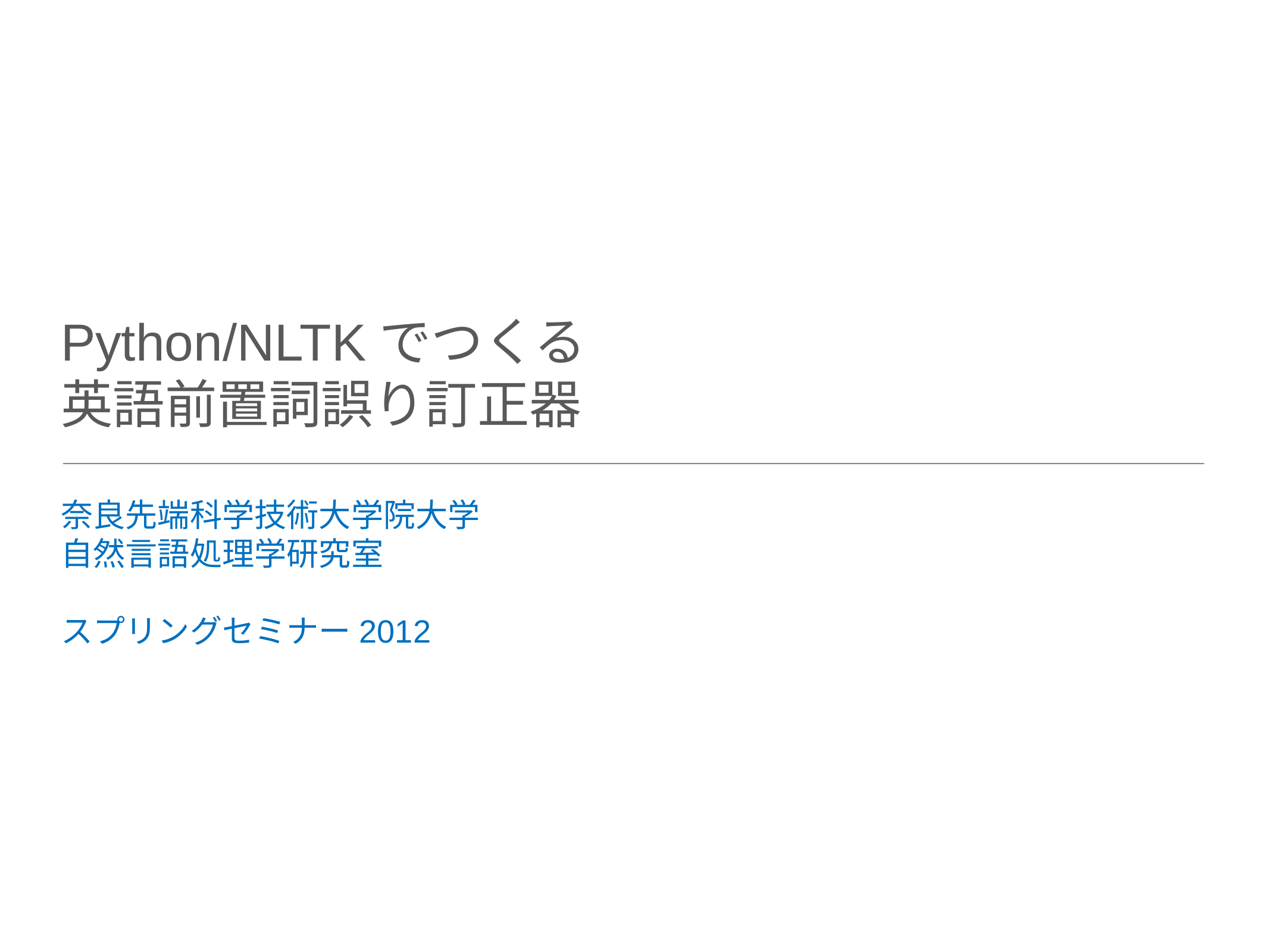

# Python/NLTKでつくる 英語前置詞誤り訂正器
奈良先端科学技術大学院大学
自然言語処理学研究室

スプリングセミナー2012